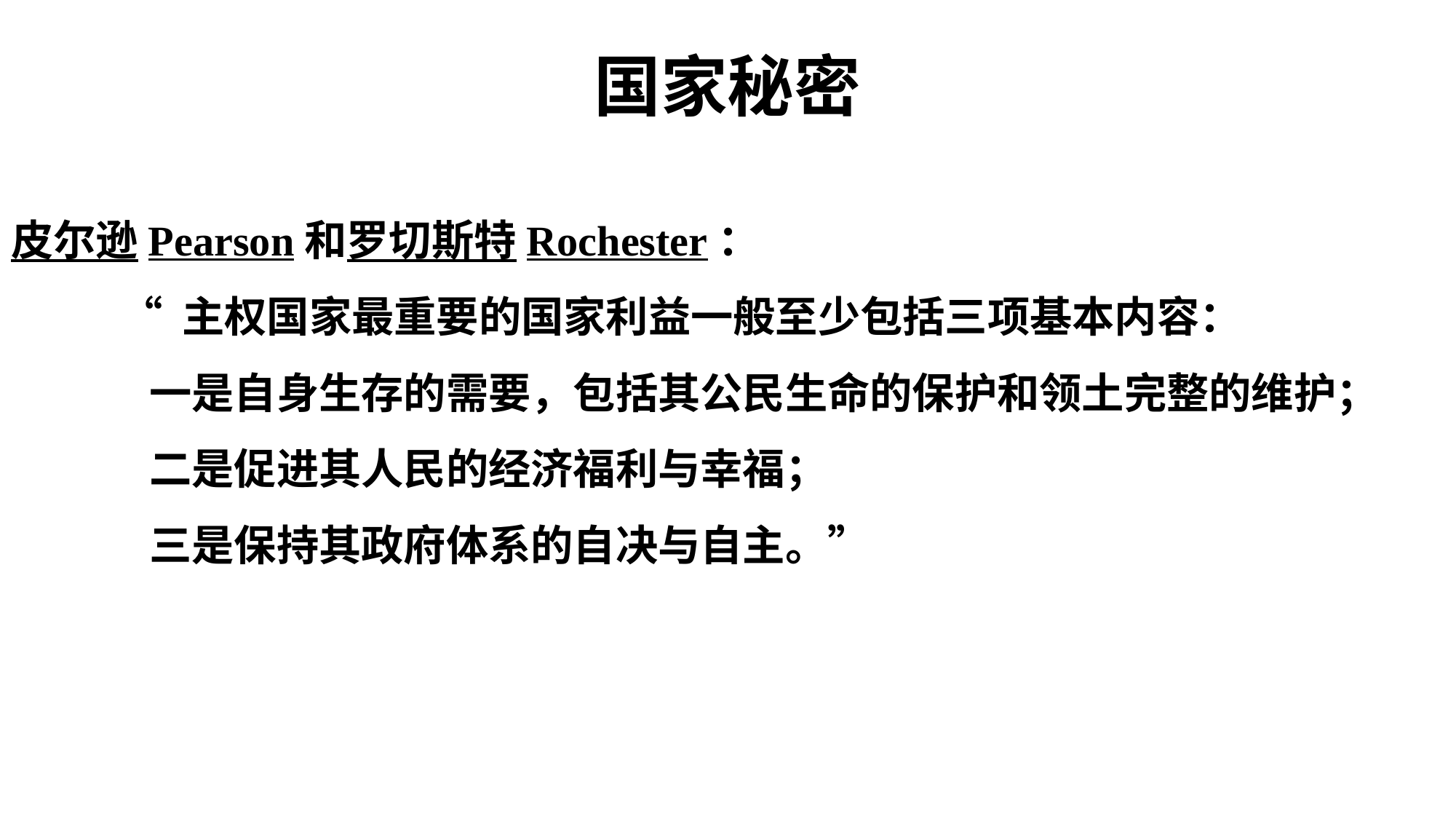

# 国家秘密
皮尔逊Pearson和罗切斯特Rochester：
	“ 主权国家最重要的国家利益一般至少包括三项基本内容：
	  一是自身生存的需要，包括其公民生命的保护和领土完整的维护；
	  二是促进其人民的经济福利与幸福；
	  三是保持其政府体系的自决与自主。”